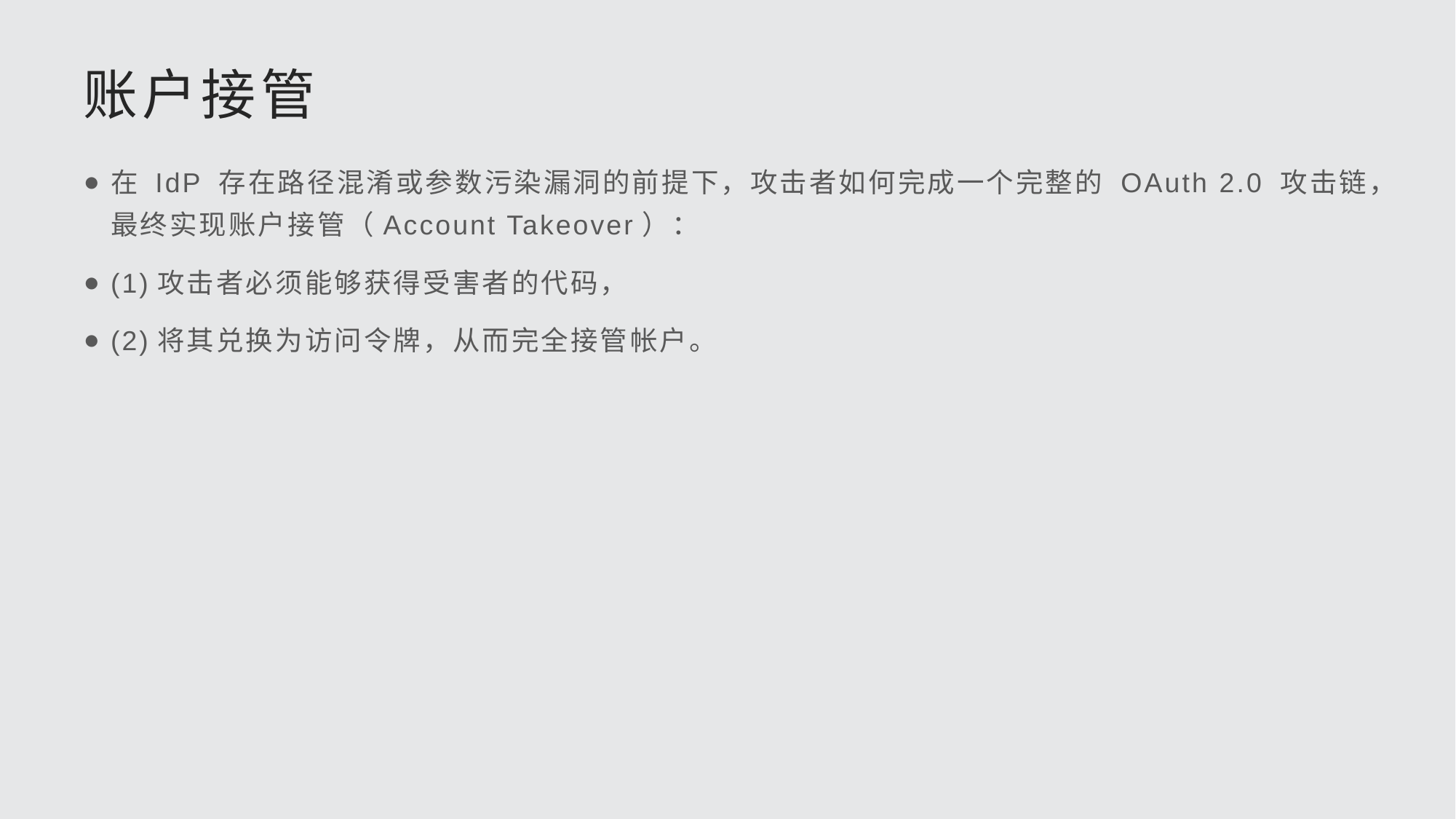

# 账户接管
在 IdP 存在路径混淆或参数污染漏洞的前提下，攻击者如何完成一个完整的 OAuth 2.0 攻击链，最终实现账户接管（Account Takeover）：
(1)攻击者必须能够获得受害者的代码，
(2)将其兑换为访问令牌，从而完全接管帐户。